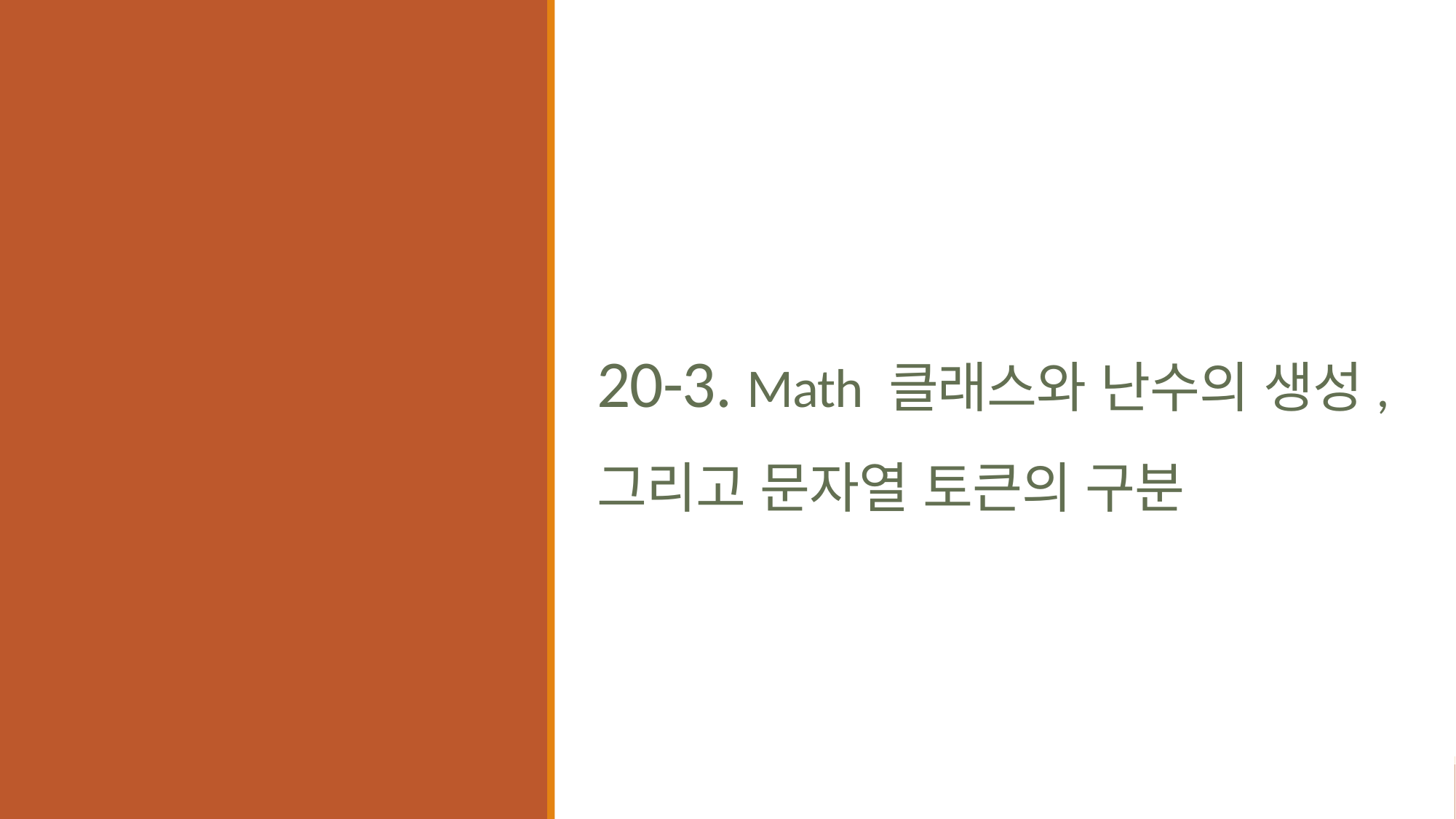

# 20-3. Math 클래스와 난수의 생성, 그리고 문자열 토큰의 구분